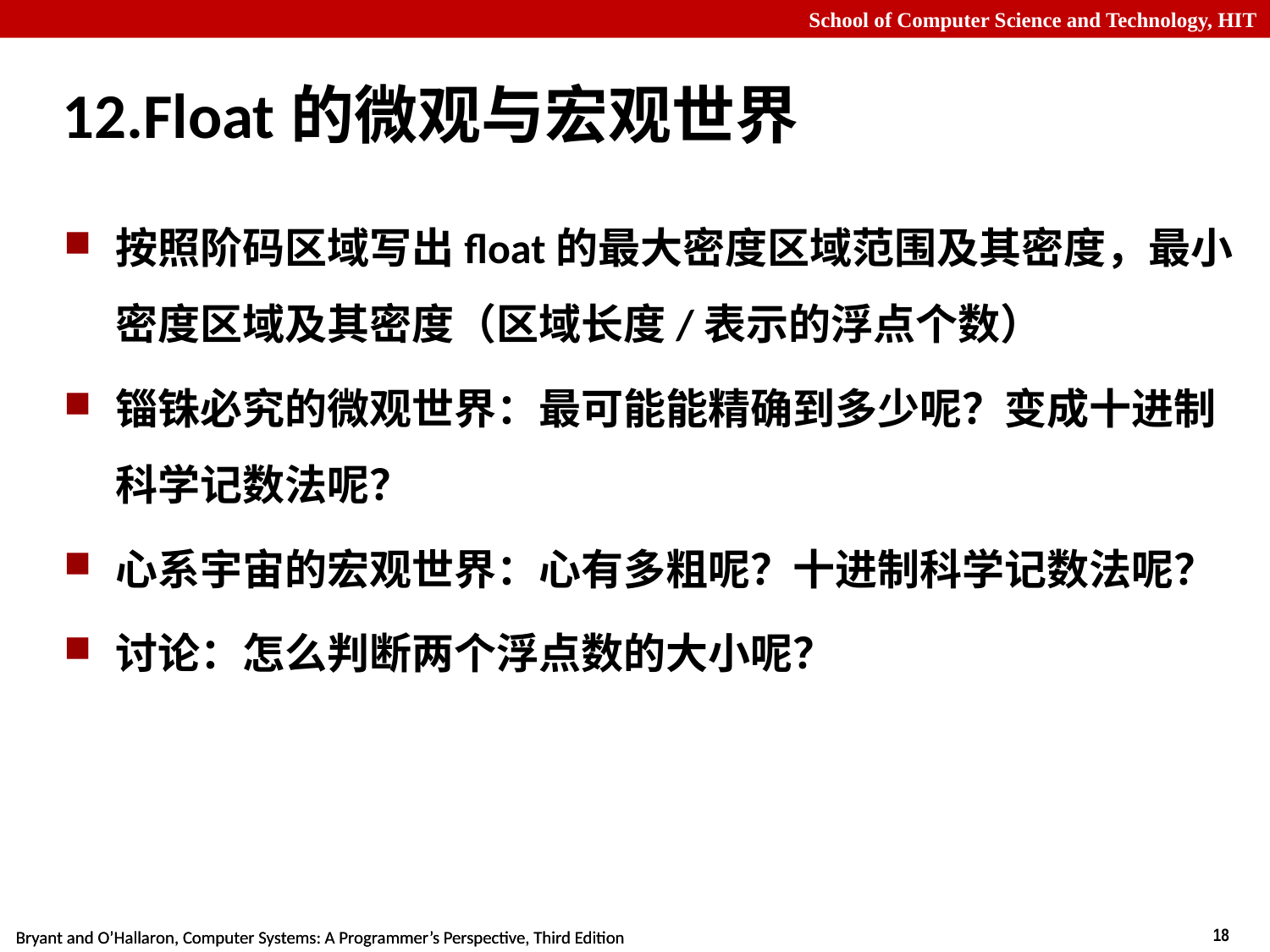

# 12.Float的微观与宏观世界
按照阶码区域写出float的最大密度区域范围及其密度，最小密度区域及其密度（区域长度/表示的浮点个数）
锱铢必究的微观世界：最可能能精确到多少呢？变成十进制科学记数法呢？
心系宇宙的宏观世界：心有多粗呢？十进制科学记数法呢？
讨论：怎么判断两个浮点数的大小呢？